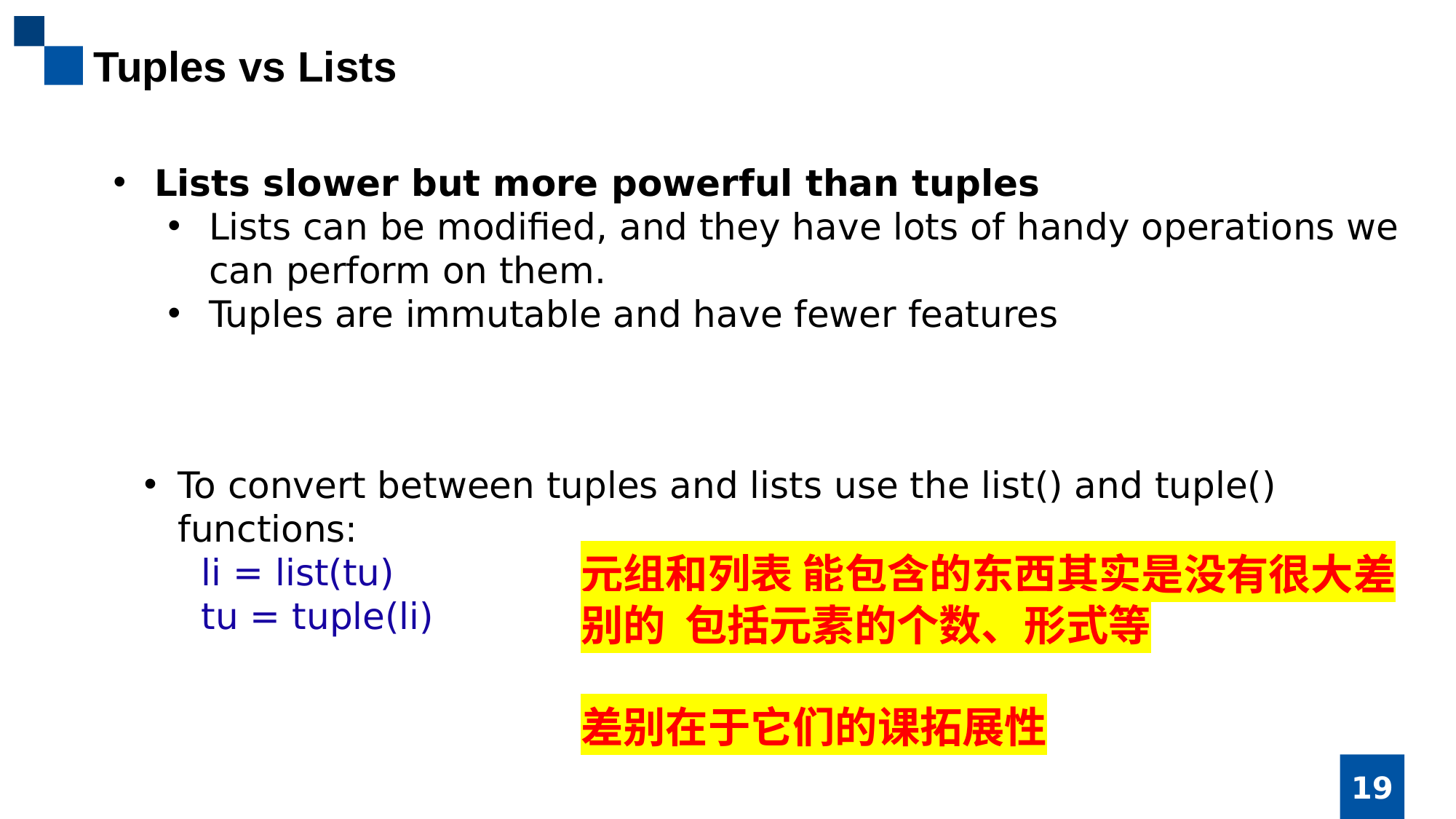

Tuples vs Lists
Lists slower but more powerful than tuples
Lists can be modified, and they have lots of handy operations we
can perform on them.
Tuples are immutable and have fewer features

To convert between tuples and lists use the list() and tuple()
functions:
  li = list(tu)
  tu = tuple(li)
元组和列表 能包含的东西其实是没有很大差别的  包括元素的个数、形式等

差别在于它们的课拓展性
19